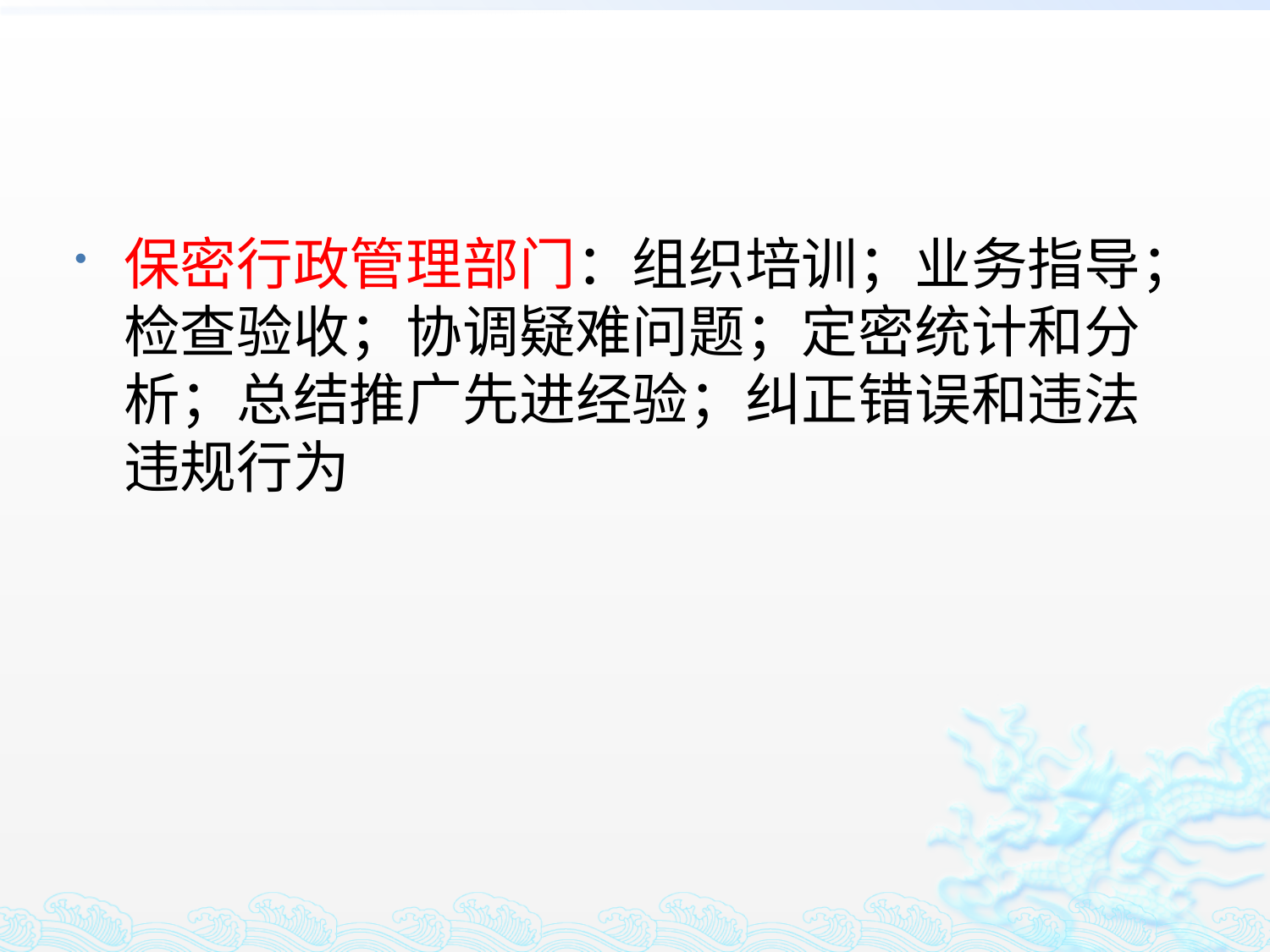

#
保密行政管理部门：组织培训；业务指导；检查验收；协调疑难问题；定密统计和分析；总结推广先进经验；纠正错误和违法违规行为